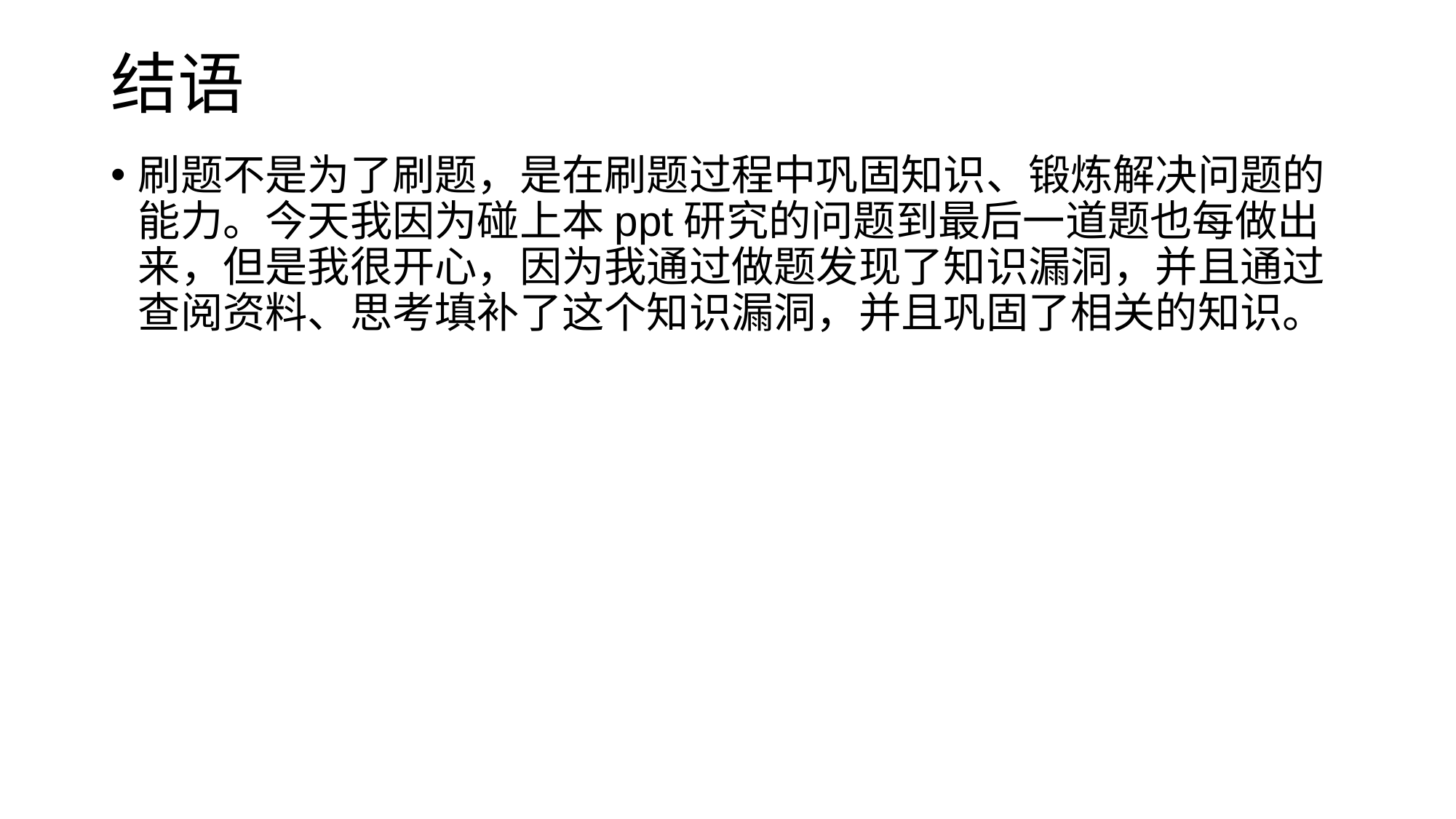

# 结语
刷题不是为了刷题，是在刷题过程中巩固知识、锻炼解决问题的能力。今天我因为碰上本ppt研究的问题到最后一道题也每做出来，但是我很开心，因为我通过做题发现了知识漏洞，并且通过查阅资料、思考填补了这个知识漏洞，并且巩固了相关的知识。